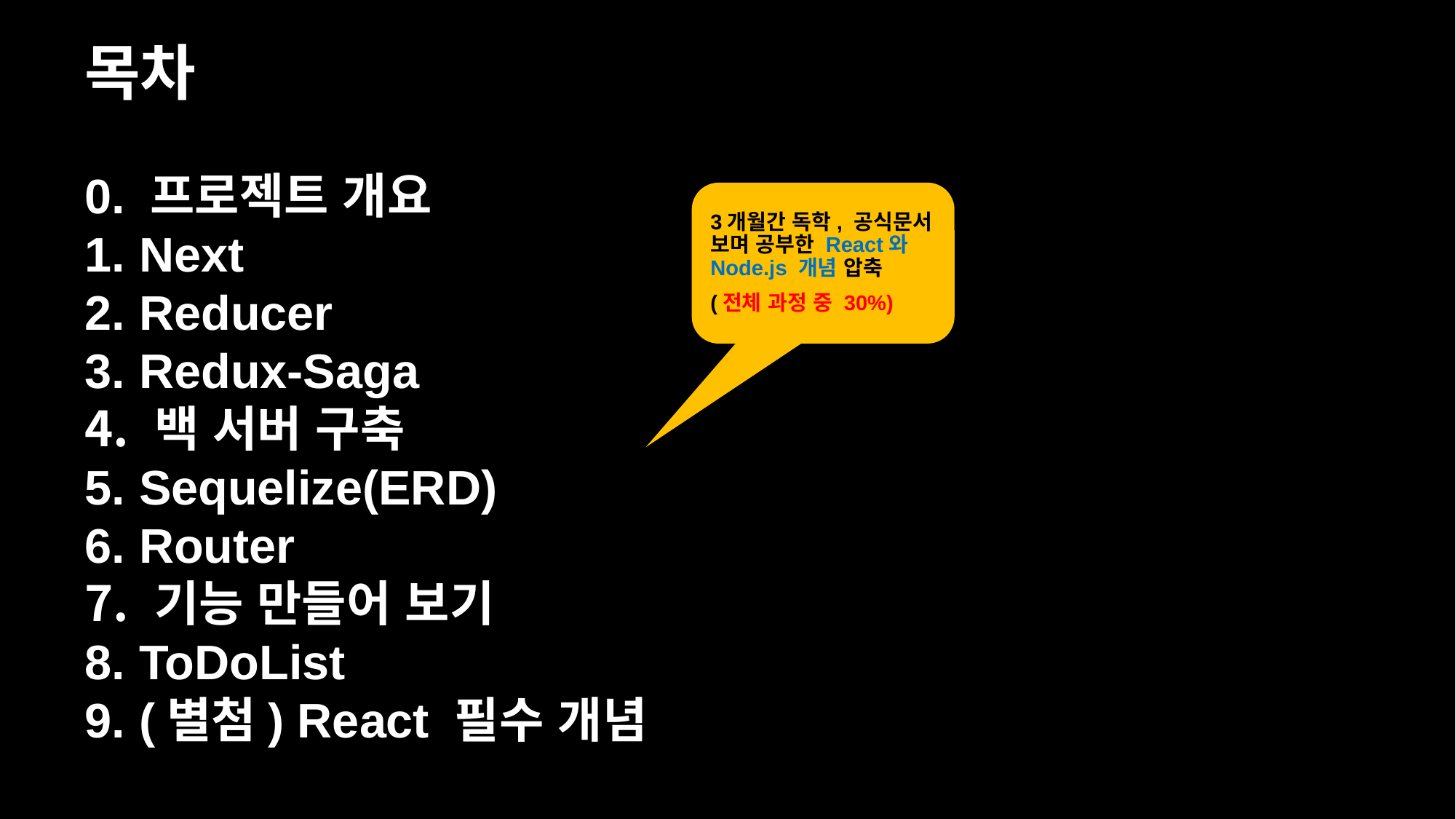

목차

0. 프로젝트 개요
 Next
 Reducer
 Redux-Saga
 백 서버 구축
 Sequelize(ERD)
 Router
 기능 만들어 보기
 ToDoList
 (별첨) React 필수 개념

3개월간 독학, 공식문서 보며 공부한 React와 Node.js 개념 압축
(전체 과정 중 30%)